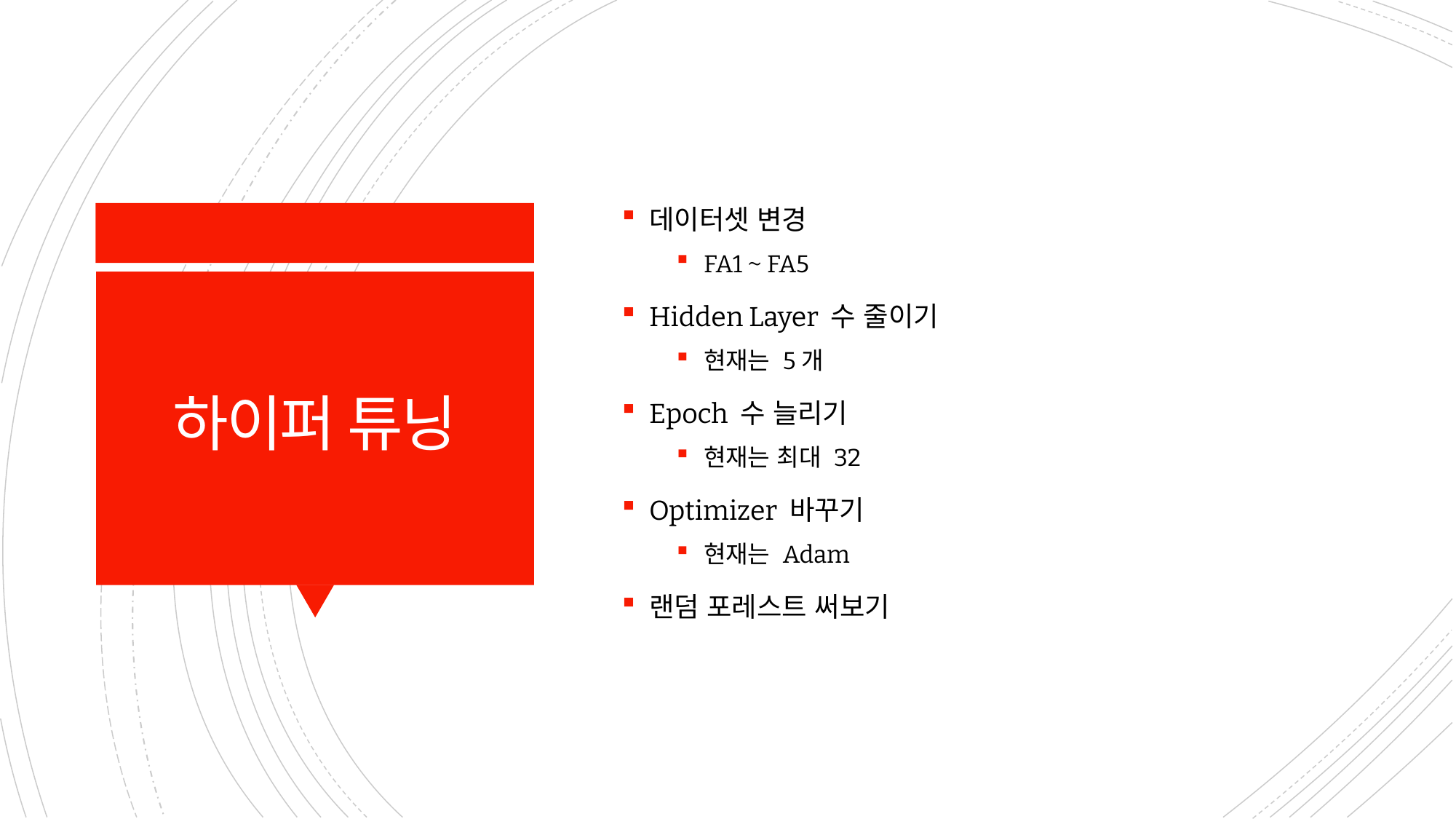

데이터셋 변경
FA1 ~ FA5
Hidden Layer 수 줄이기
현재는 5개
Epoch 수 늘리기
현재는 최대 32
Optimizer 바꾸기
현재는 Adam
랜덤 포레스트 써보기
# 하이퍼 튜닝